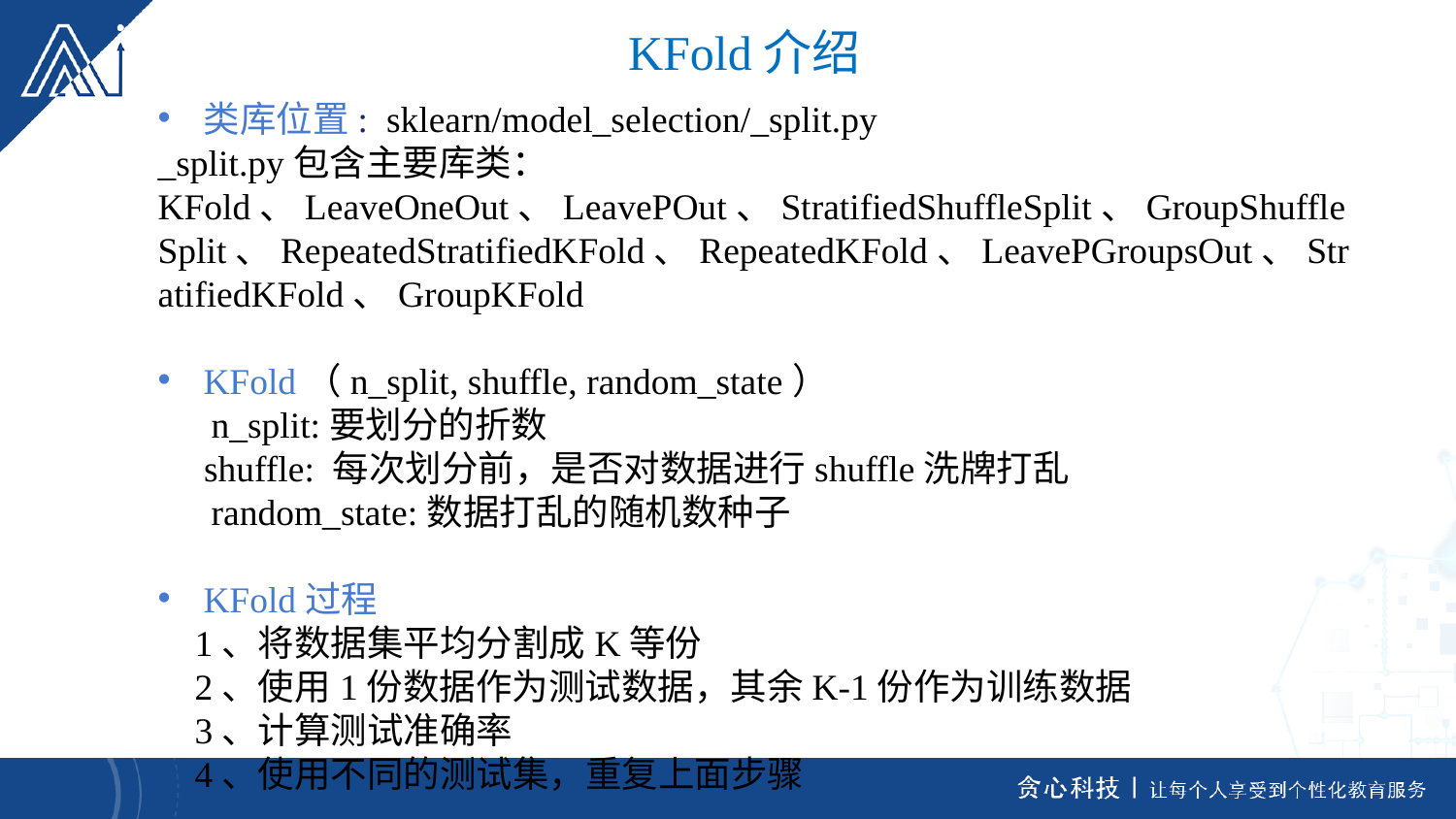

KFold介绍
类库位置:  sklearn/model_selection/_split.py
_split.py包含主要库类：KFold、LeaveOneOut、LeavePOut、StratifiedShuffleSplit、GroupShuffleSplit、RepeatedStratifiedKFold、RepeatedKFold、LeavePGroupsOut、StratifiedKFold、GroupKFold

KFold（n_split, shuffle, random_state）
　 n_split:要划分的折数
     shuffle: 每次划分前，是否对数据进行shuffle洗牌打乱
　 random_state:数据打乱的随机数种子

KFold过程
    1、将数据集平均分割成K等份
    2、使用1份数据作为测试数据，其余K-1份作为训练数据
    3、计算测试准确率
    4、使用不同的测试集，重复上面步骤